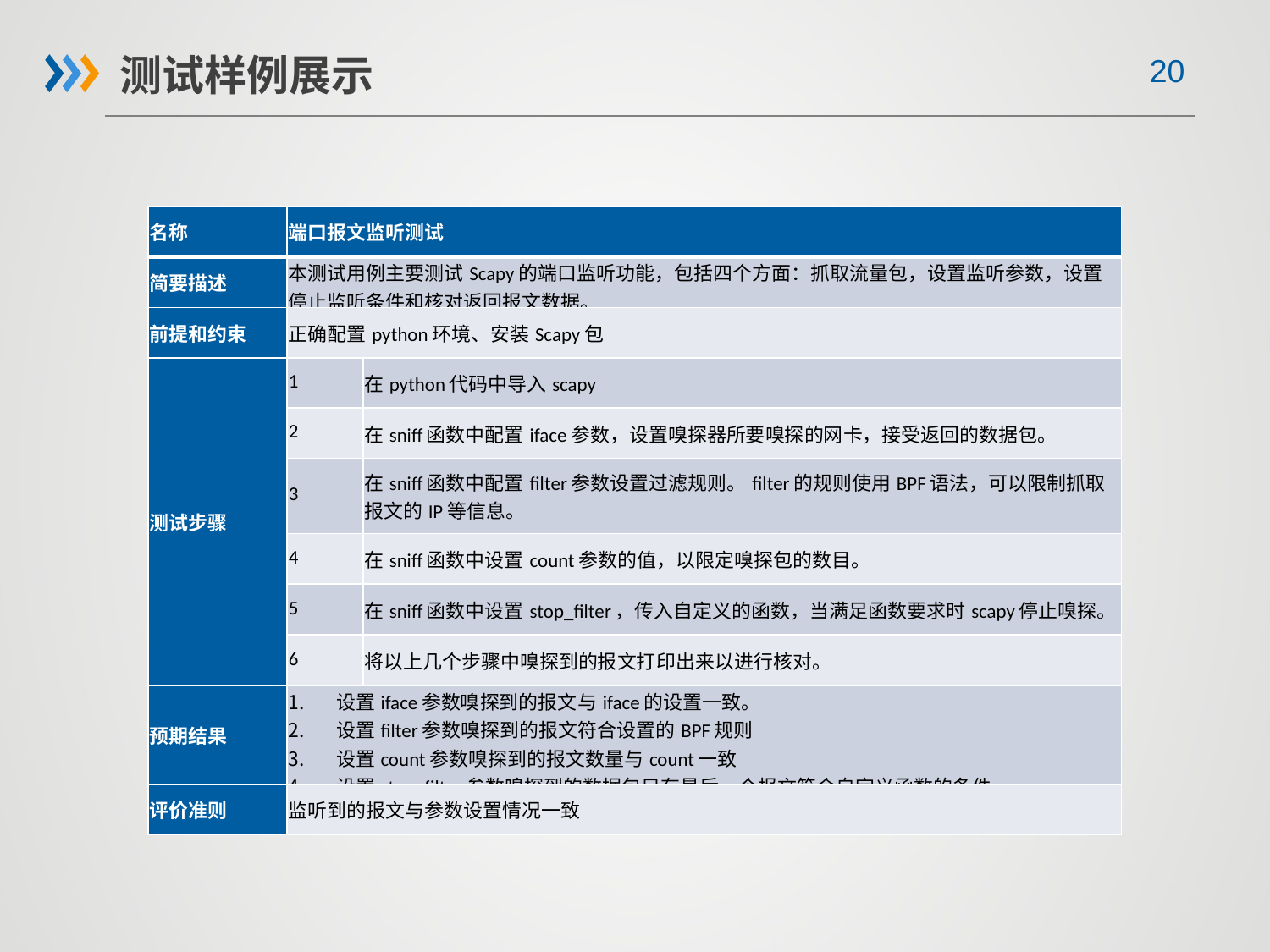

测试样例展示
| 名称 | 端口报文监听测试 |  |
| --- | --- | --- |
| 简要描述 | 本测试用例主要测试Scapy的端口监听功能，包括四个方面：抓取流量包，设置监听参数，设置停止监听条件和核对返回报文数据。 |  |
| 前提和约束 | 正确配置python环境、安装Scapy包 |  |
| 测试步骤 | 1 | 在python代码中导入scapy |
|  | 2 | 在sniff函数中配置iface参数，设置嗅探器所要嗅探的网卡，接受返回的数据包。 |
|  | 3 | 在sniff函数中配置filter参数设置过滤规则。filter的规则使用BPF语法，可以限制抓取报文的IP等信息。 |
|  | 4 | 在sniff函数中设置count参数的值，以限定嗅探包的数目。 |
|  | 5 | 在sniff函数中设置stop\_filter，传入自定义的函数，当满足函数要求时scapy停止嗅探。 |
|  | 6 | 将以上几个步骤中嗅探到的报文打印出来以进行核对。 |
| 预期结果 | 设置iface参数嗅探到的报文与iface的设置一致。 设置filter参数嗅探到的报文符合设置的BPF规则 设置count参数嗅探到的报文数量与count一致 设置stop\_filter参数嗅探到的数据包只有最后一个报文符合自定义函数的条件 |  |
| 评价准则 | 监听到的报文与参数设置情况一致 |  |